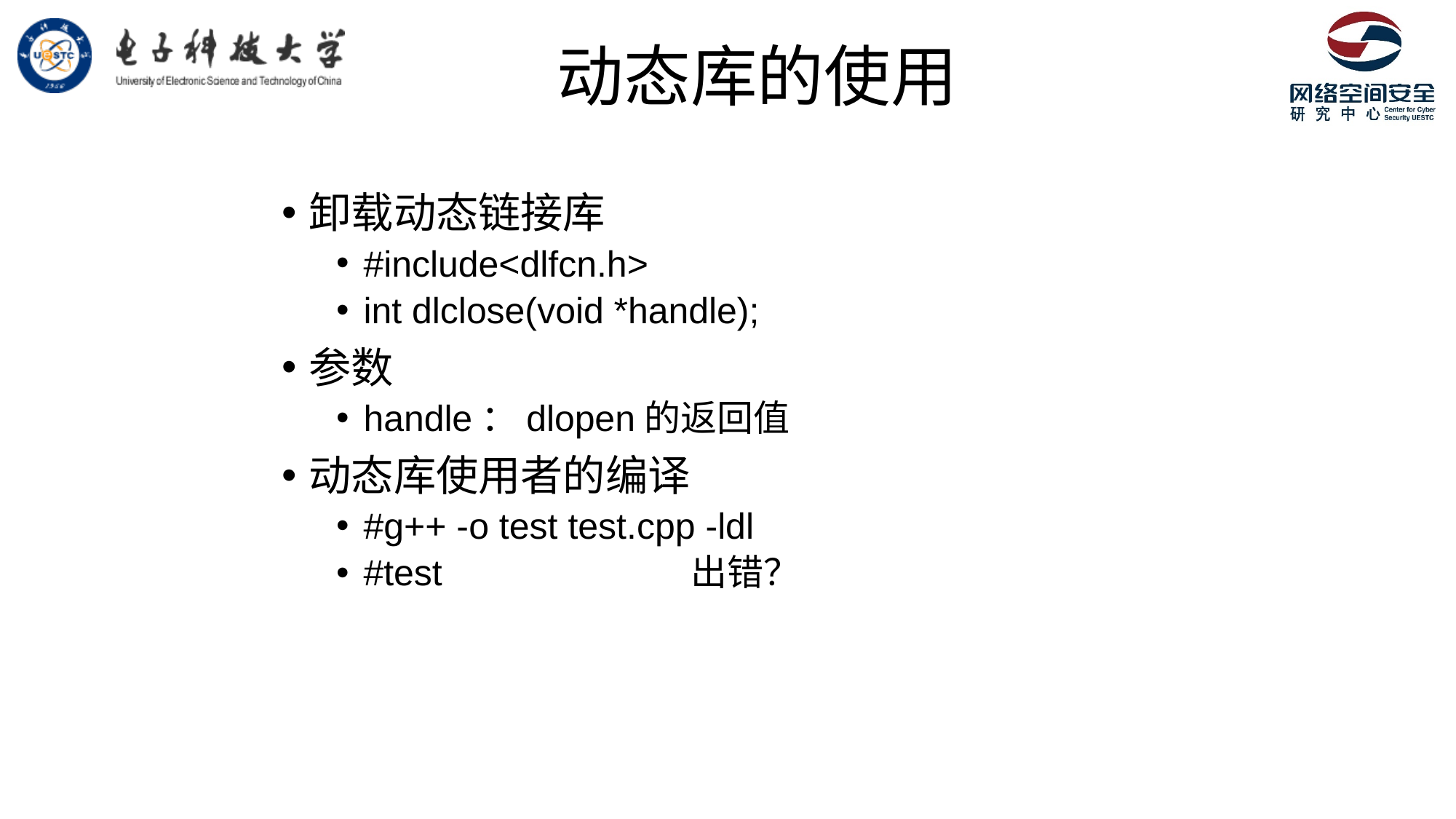

# 动态库的使用
卸载动态链接库
#include<dlfcn.h>
int dlclose(void *handle);
参数
handle：dlopen的返回值
动态库使用者的编译
#g++ -o test test.cpp -ldl
#test     		出错？